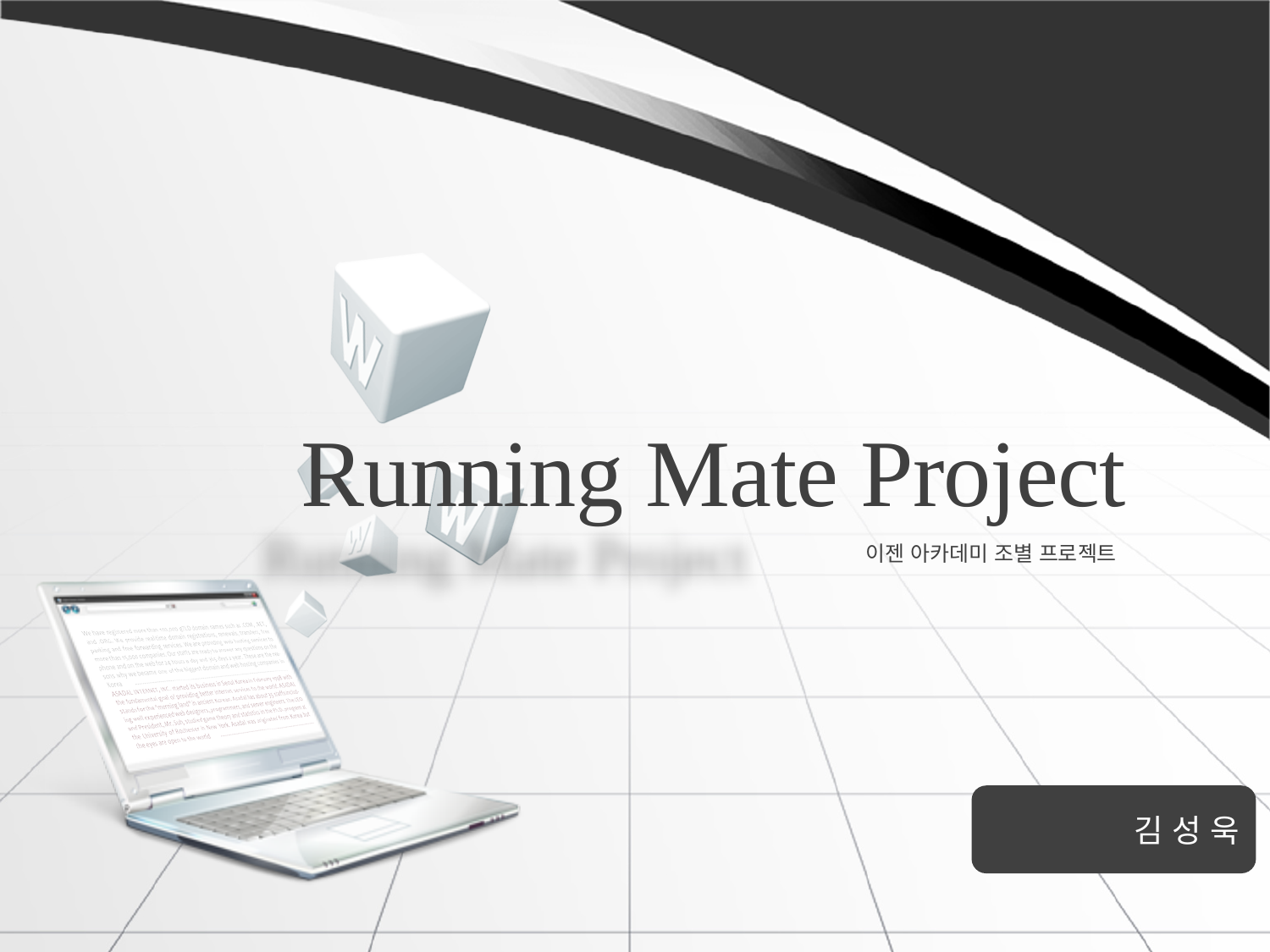

Running Mate Project
이젠 아카데미 조별 프로젝트
김 성 욱